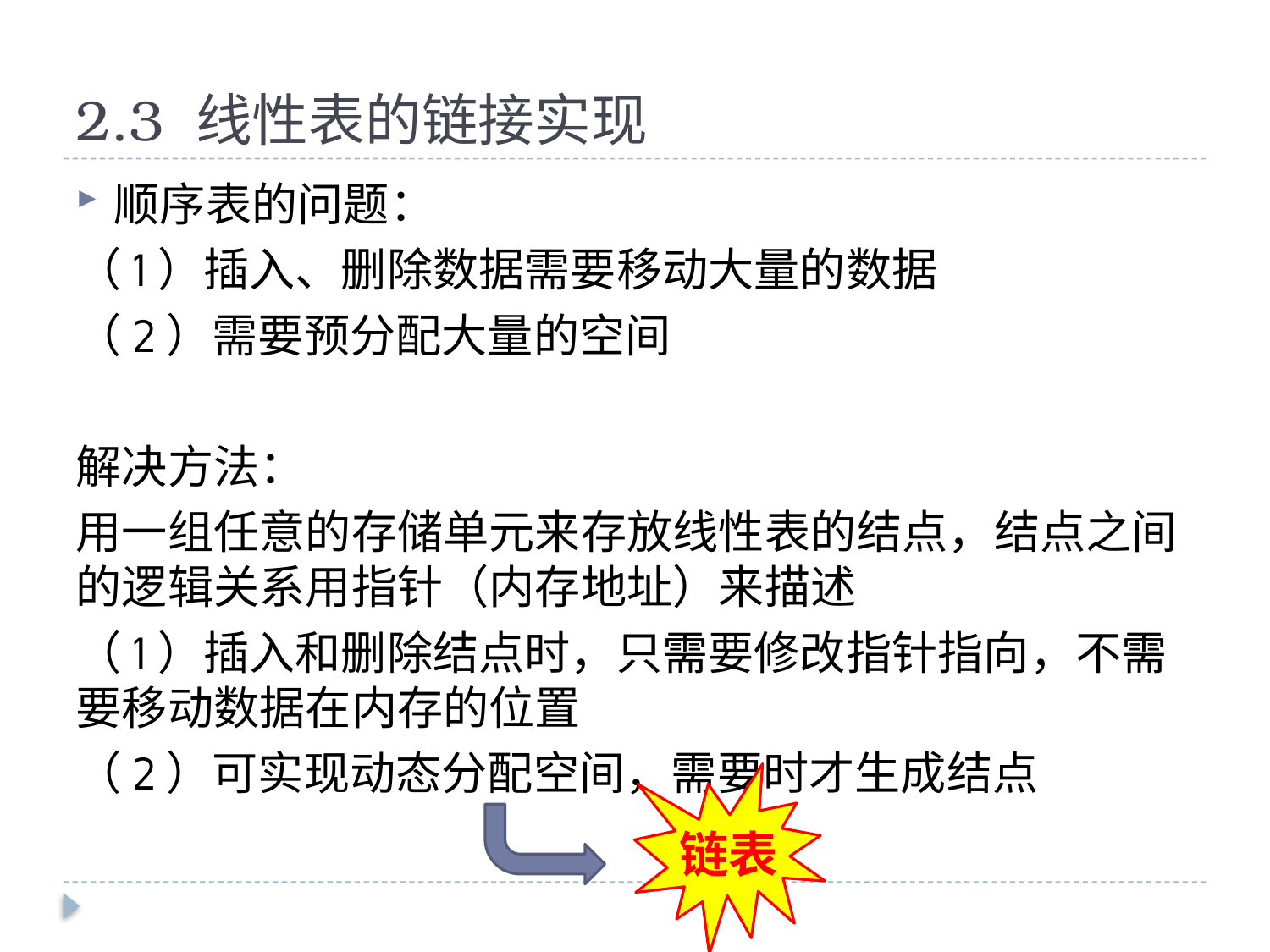

# 2.3 线性表的链接实现
顺序表的问题：
（1）插入、删除数据需要移动大量的数据
（2）需要预分配大量的空间

解决方法：
用一组任意的存储单元来存放线性表的结点，结点之间的逻辑关系用指针（内存地址）来描述
（1）插入和删除结点时，只需要修改指针指向，不需要移动数据在内存的位置
（2）可实现动态分配空间，需要时才生成结点
链表